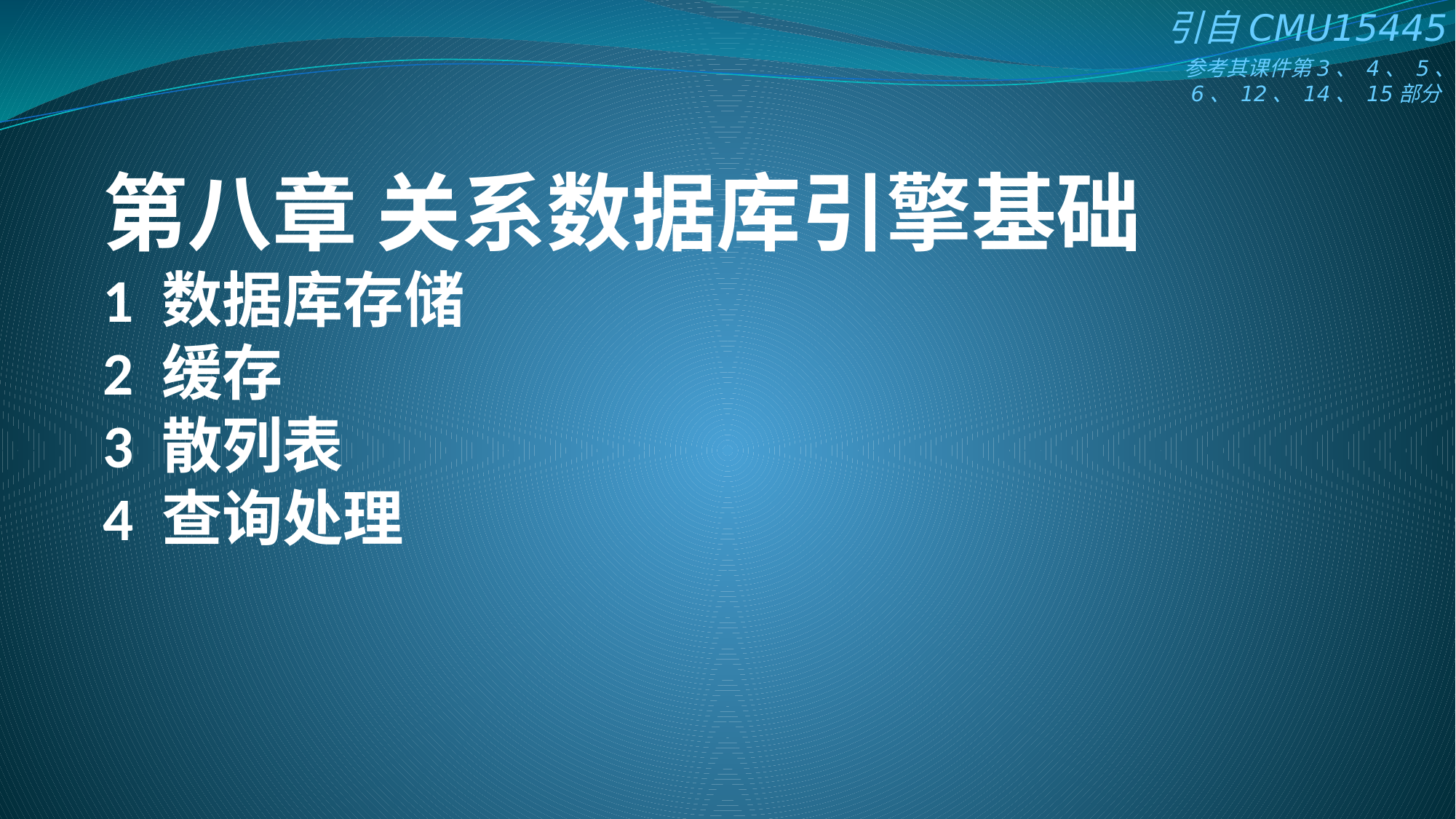

参考其课件第3、 4、 5、
 6、 12、 14、 15部分
# 第八章 关系数据库引擎基础 1 数据库存储 2 缓存 3 散列表 4 查询处理